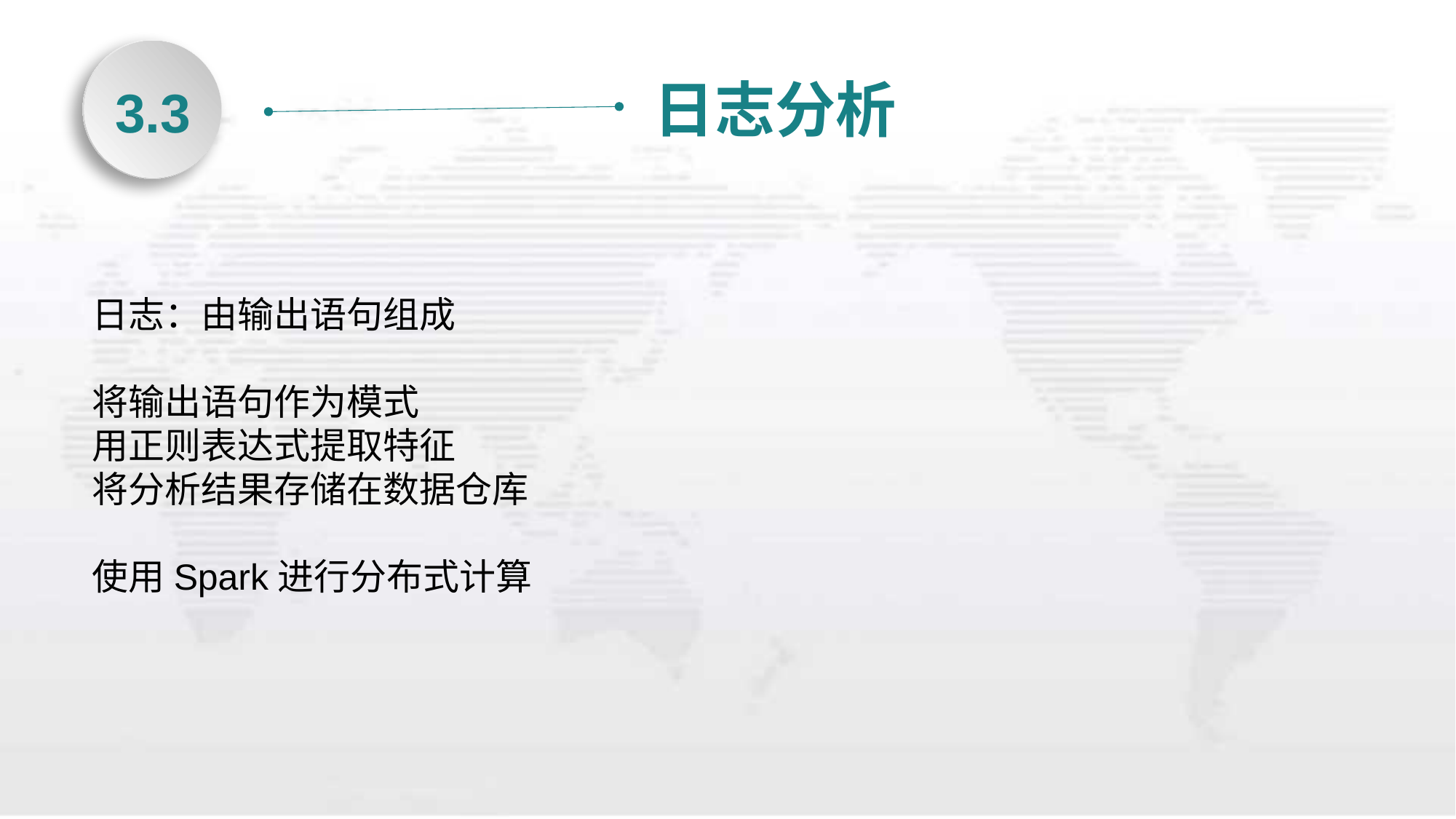

日志分析
3.3
日志：由输出语句组成

将输出语句作为模式
用正则表达式提取特征
将分析结果存储在数据仓库

使用Spark进行分布式计算